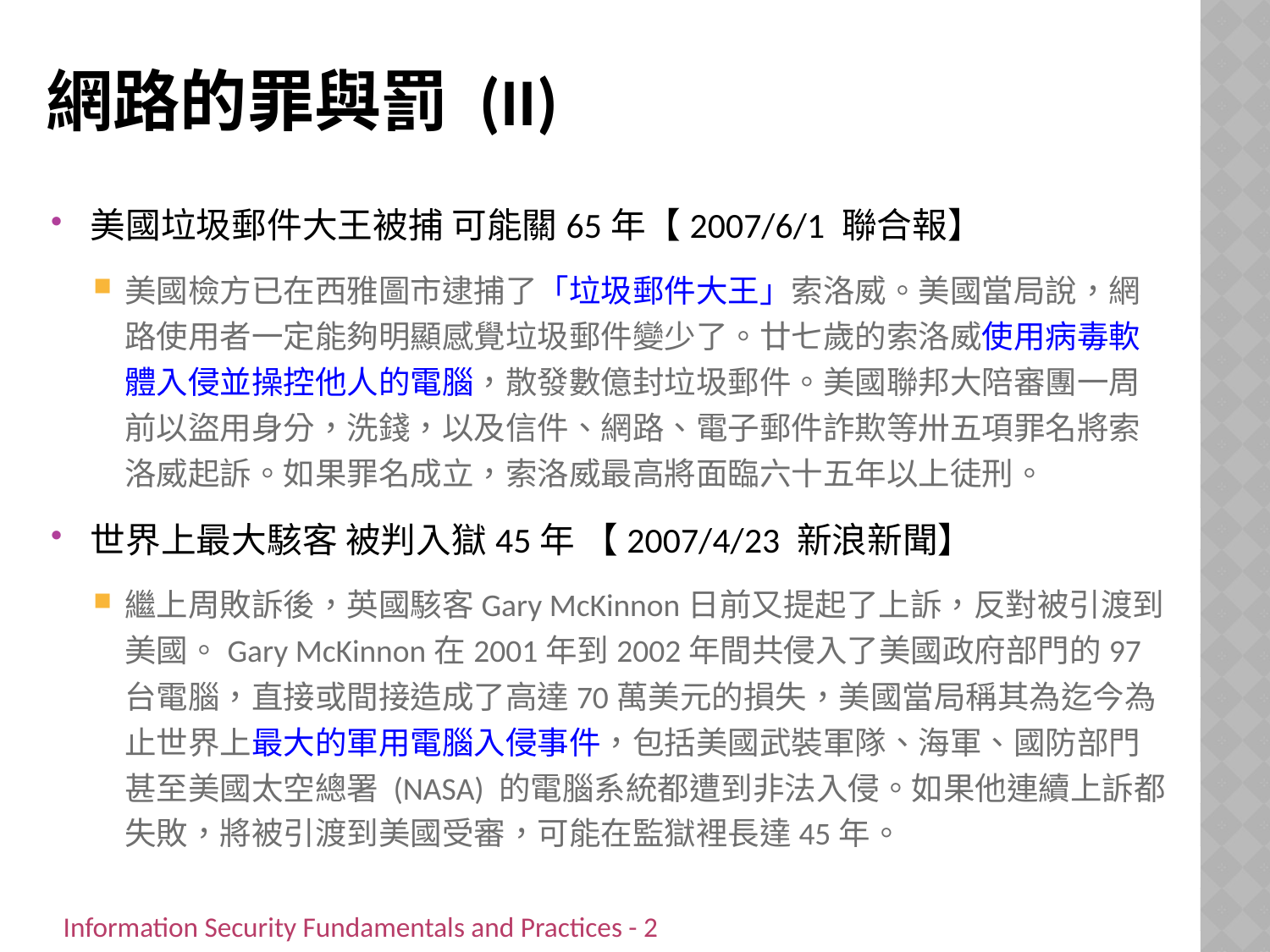

# 網路的罪與罰 (II)
美國垃圾郵件大王被捕 可能關65年【2007/6/1 聯合報】
美國檢方已在西雅圖市逮捕了「垃圾郵件大王」索洛威。美國當局說，網路使用者一定能夠明顯感覺垃圾郵件變少了。廿七歲的索洛威使用病毒軟體入侵並操控他人的電腦，散發數億封垃圾郵件。美國聯邦大陪審團一周前以盜用身分，洗錢，以及信件、網路、電子郵件詐欺等卅五項罪名將索洛威起訴。如果罪名成立，索洛威最高將面臨六十五年以上徒刑。
世界上最大駭客 被判入獄45年 【2007/4/23 新浪新聞】
繼上周敗訴後，英國駭客Gary McKinnon日前又提起了上訴，反對被引渡到美國。Gary McKinnon在2001年到2002年間共侵入了美國政府部門的97台電腦，直接或間接造成了高達70萬美元的損失，美國當局稱其為迄今為止世界上最大的軍用電腦入侵事件，包括美國武裝軍隊、海軍、國防部門甚至美國太空總署 (NASA) 的電腦系統都遭到非法入侵。如果他連續上訴都失敗，將被引渡到美國受審，可能在監獄裡長達45年。